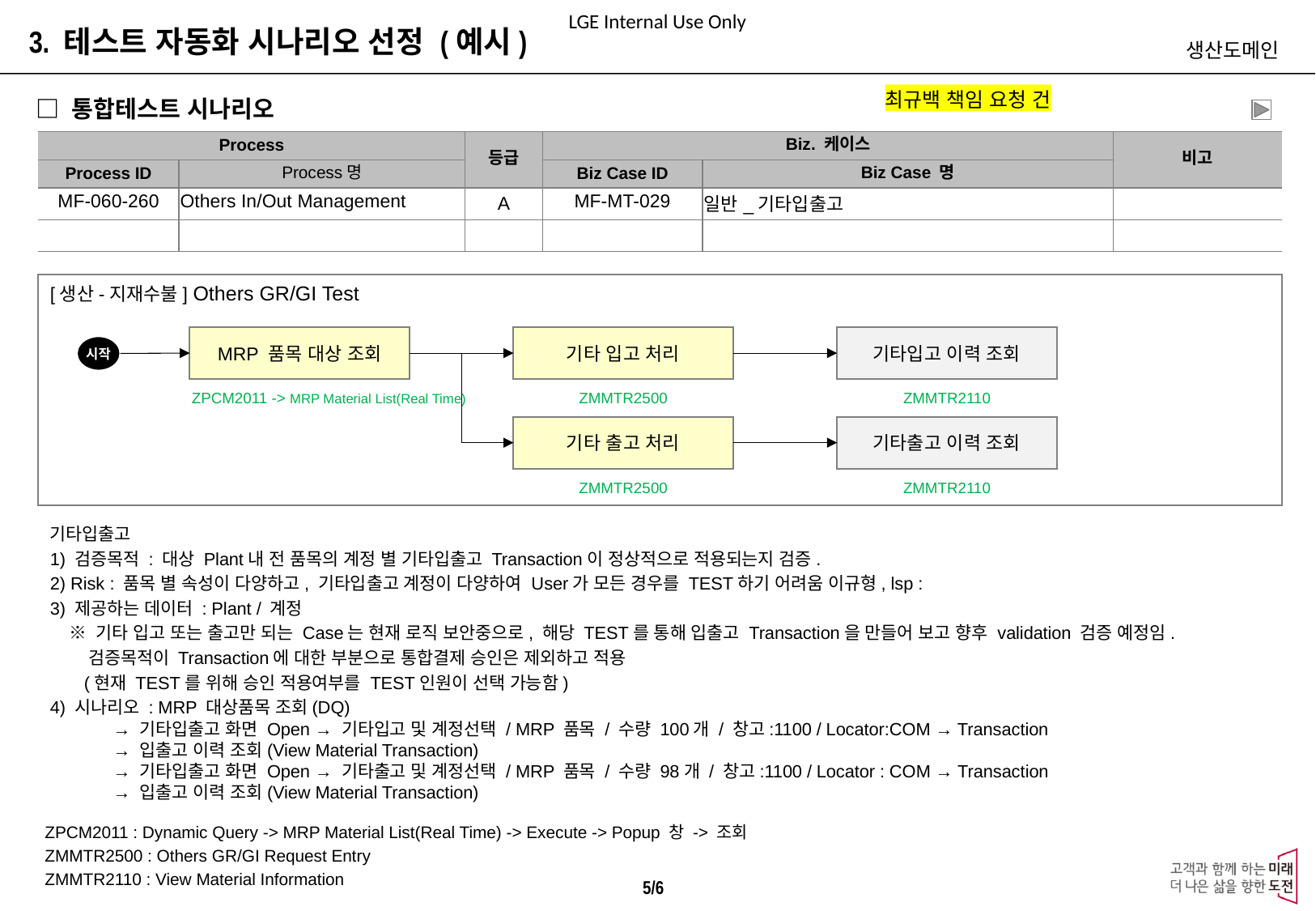

3. 테스트 자동화 시나리오 선정 (예시)
생산도메인
최규백 책임 요청 건
□ 통합테스트 시나리오

| Process |  | 등급 | Biz. 케이스 |  | 비고 |
| --- | --- | --- | --- | --- | --- |
| Process ID | Process명 |  | Biz Case ID | Biz Case 명 |  |
| MF-060-260 | Others In/Out Management | A | MF-MT-029 | 일반\_기타입출고 |  |
|  |  |  |  |  |  |
[생산-지재수불] Others GR/GI Test
MRP 품목 대상 조회
기타 입고 처리
기타입고 이력 조회
시작
ZPCM2011 -> MRP Material List(Real Time)
ZMMTR2500
ZMMTR2110
기타 출고 처리
기타출고 이력 조회
ZMMTR2500
ZMMTR2110
기타입출고
1) 검증목적 : 대상 Plant내 전 품목의 계정 별 기타입출고 Transaction이 정상적으로 적용되는지 검증.
2) Risk : 품목 별 속성이 다양하고, 기타입출고 계정이 다양하여 User가 모든 경우를 TEST하기 어려움 이규형, lsp :
3) 제공하는 데이터 : Plant / 계정
    ※ 기타 입고 또는 출고만 되는 Case는 현재 로직 보안중으로, 해당 TEST를 통해 입출고 Transaction을 만들어 보고 향후 validation 검증 예정임.
       검증목적이 Transaction에 대한 부분으로 통합결제 승인은 제외하고 적용
       (현재 TEST를 위해 승인 적용여부를 TEST인원이 선택 가능함)
4) 시나리오 : MRP 대상품목 조회(DQ)
             → 기타입출고 화면 Open → 기타입고 및 계정선택 / MRP 품목 / 수량 100개 / 창고:1100 / Locator:COM → Transaction
             → 입출고 이력 조회(View Material Transaction)
             → 기타입출고 화면 Open → 기타출고 및 계정선택 / MRP 품목 / 수량 98개 / 창고:1100 / Locator : COM → Transaction
             → 입출고 이력 조회(View Material Transaction)
ZPCM2011 : Dynamic Query -> MRP Material List(Real Time) -> Execute -> Popup 창 -> 조회
ZMMTR2500 : Others GR/GI Request Entry
ZMMTR2110 : View Material Information
5/6